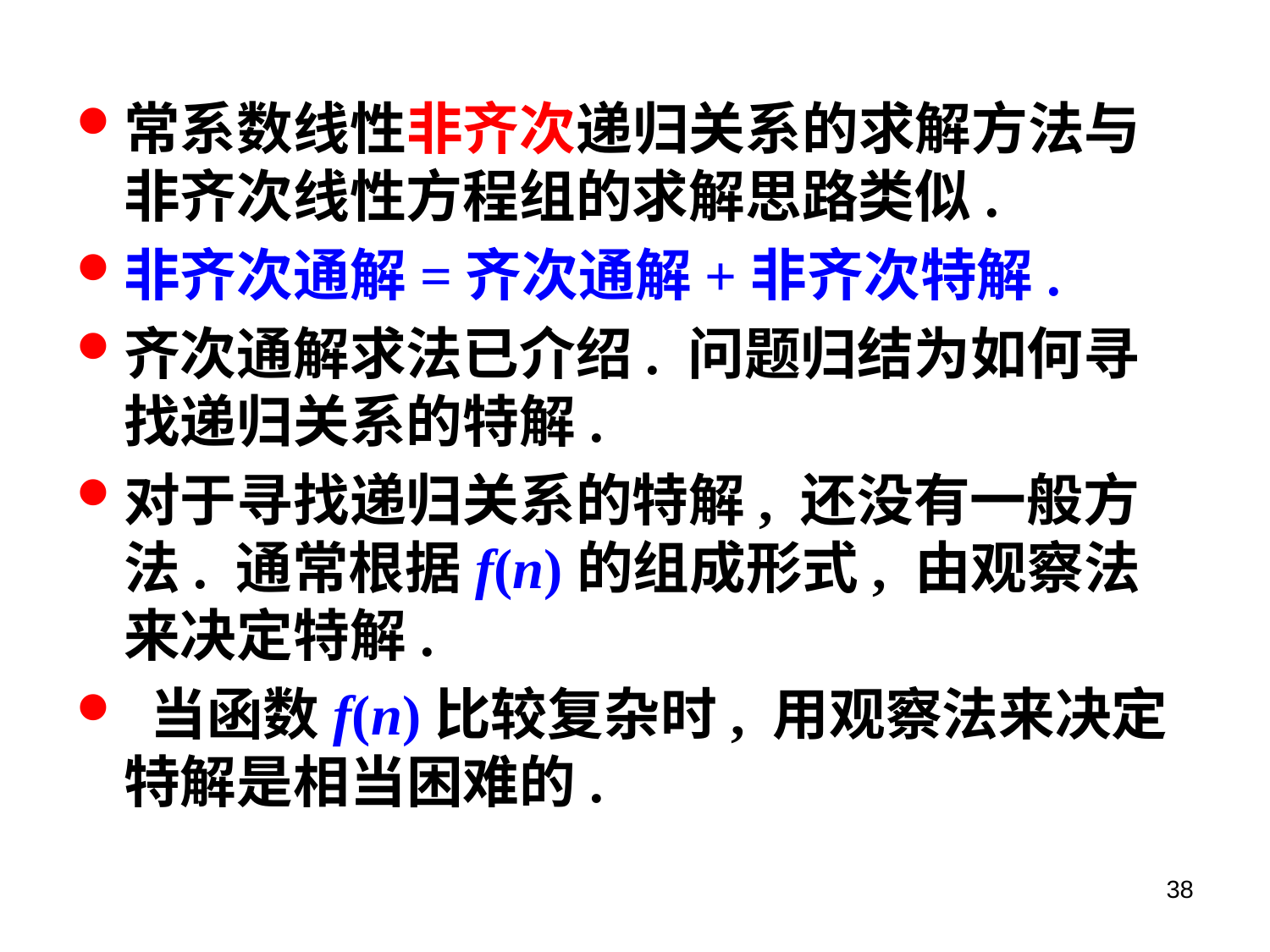

常系数线性非齐次递归关系的求解方法与非齐次线性方程组的求解思路类似.
非齐次通解=齐次通解+非齐次特解.
齐次通解求法已介绍. 问题归结为如何寻找递归关系的特解.
对于寻找递归关系的特解, 还没有一般方法. 通常根据f(n)的组成形式, 由观察法来决定特解.
 当函数f(n)比较复杂时, 用观察法来决定特解是相当困难的.
38